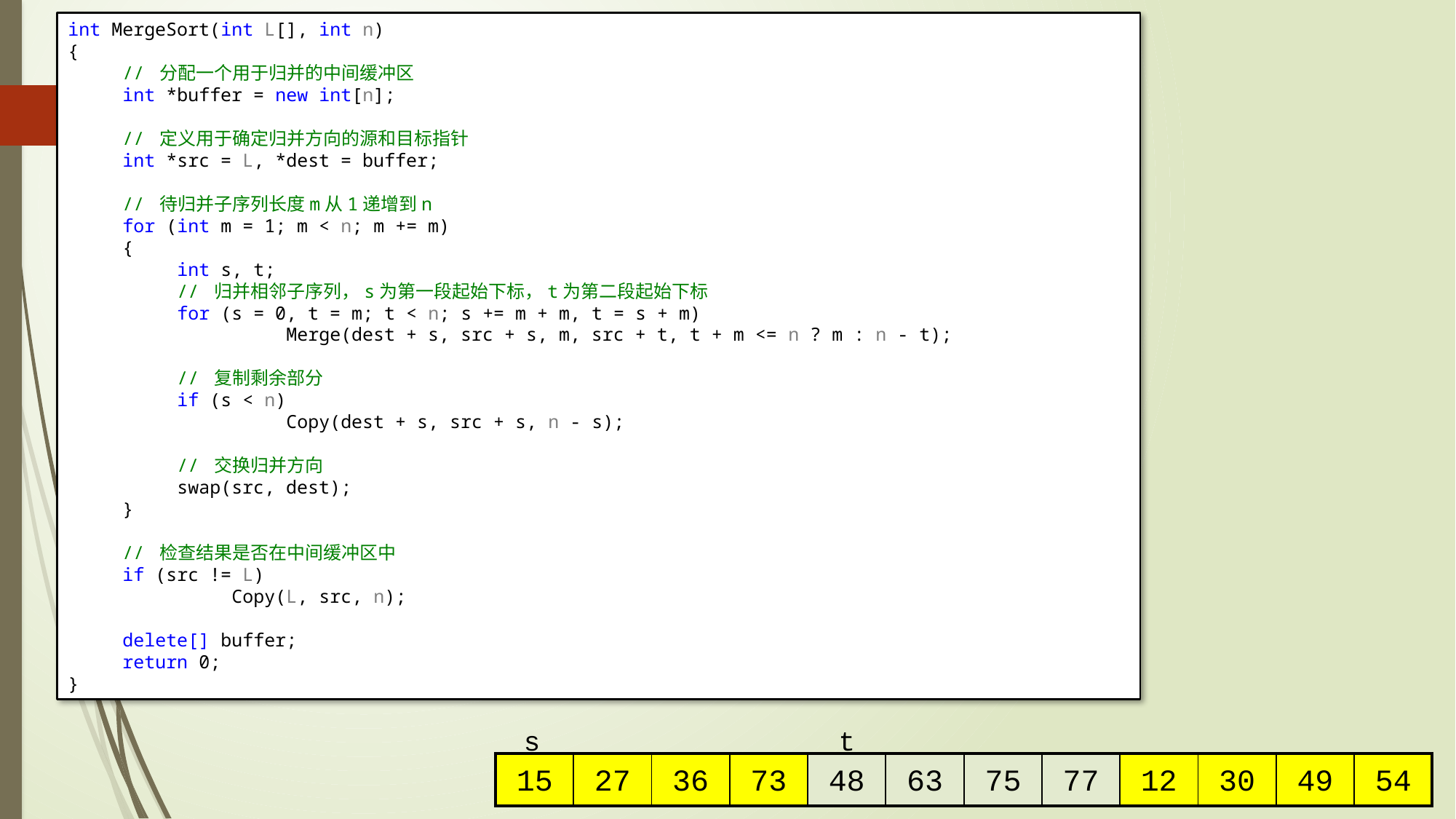

int MergeSort(int L[], int n)
{
// 分配一个用于归并的中间缓冲区
int *buffer = new int[n];

// 定义用于确定归并方向的源和目标指针
int *src = L, *dest = buffer;

// 待归并子序列长度m从1递增到n
for (int m = 1; m < n; m += m)
{
int s, t;
// 归并相邻子序列，s为第一段起始下标，t为第二段起始下标
for (s = 0, t = m; t < n; s += m + m, t = s + m)
	Merge(dest + s, src + s, m, src + t, t + m <= n ? m : n - t);

// 复制剩余部分
if (s < n)
	Copy(dest + s, src + s, n - s);

// 交换归并方向
swap(src, dest);
}

// 检查结果是否在中间缓冲区中
if (src != L)
	Copy(L, src, n);

delete[] buffer;
return 0;
}
int Copy(int B[], int A[], int n)
{
for (int i = 0; i < n; i++)
	B[i] = A[i];
return 0;
}
s
t
| 15 | 27 | 36 | 73 | 48 | 63 | 75 | 77 | 12 | 30 | 49 | 54 |
| --- | --- | --- | --- | --- | --- | --- | --- | --- | --- | --- | --- |